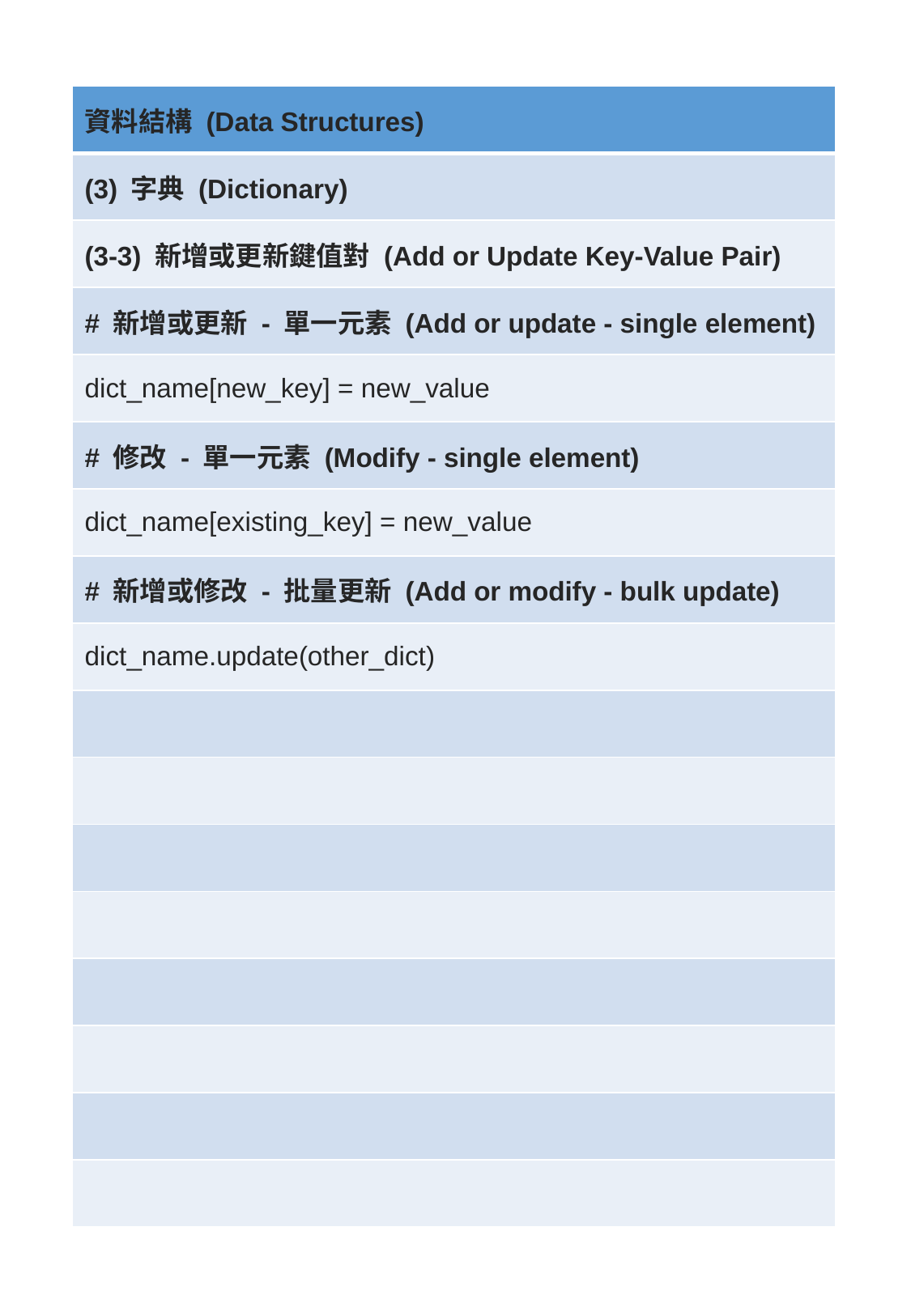

| 資料結構 (Data Structures) |
| --- |
| (3) 字典 (Dictionary) |
| (3-3) 新增或更新鍵值對 (Add or Update Key-Value Pair) |
| # 新增或更新 - 單一元素 (Add or update - single element) |
| dict\_name[new\_key] = new\_value |
| # 修改 - 單一元素 (Modify - single element) |
| dict\_name[existing\_key] = new\_value |
| # 新增或修改 - 批量更新 (Add or modify - bulk update) |
| dict\_name.update(other\_dict) |
|  |
|  |
|  |
|  |
|  |
|  |
|  |
|  |